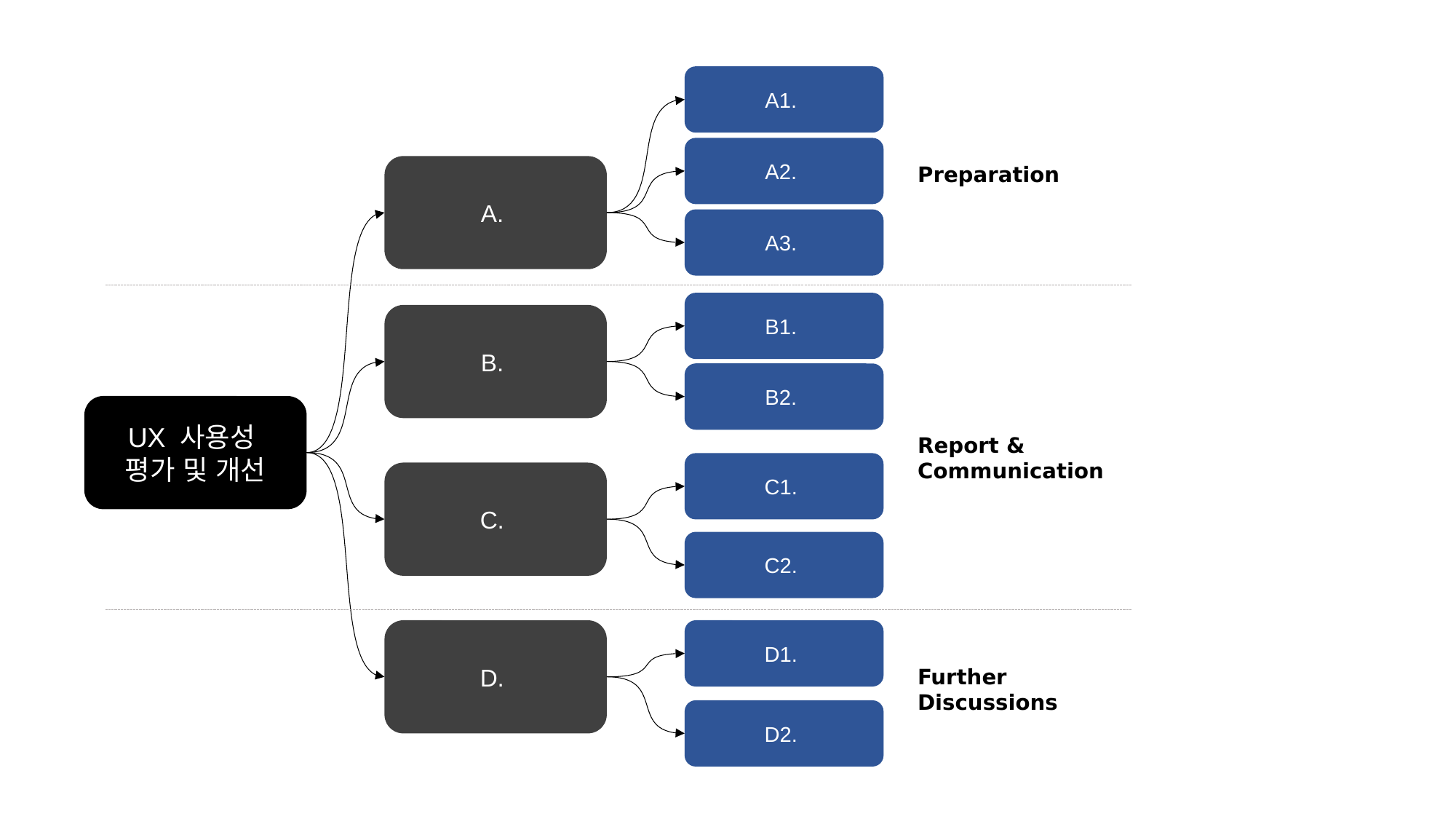

A1.
A2.
Preparation
A.
A3.
B1.
B.
B2.
UX 사용성
평가 및 개선
Report & Communication
C1.
C.
C2.
D.
D1.
Further
Discussions
D2.